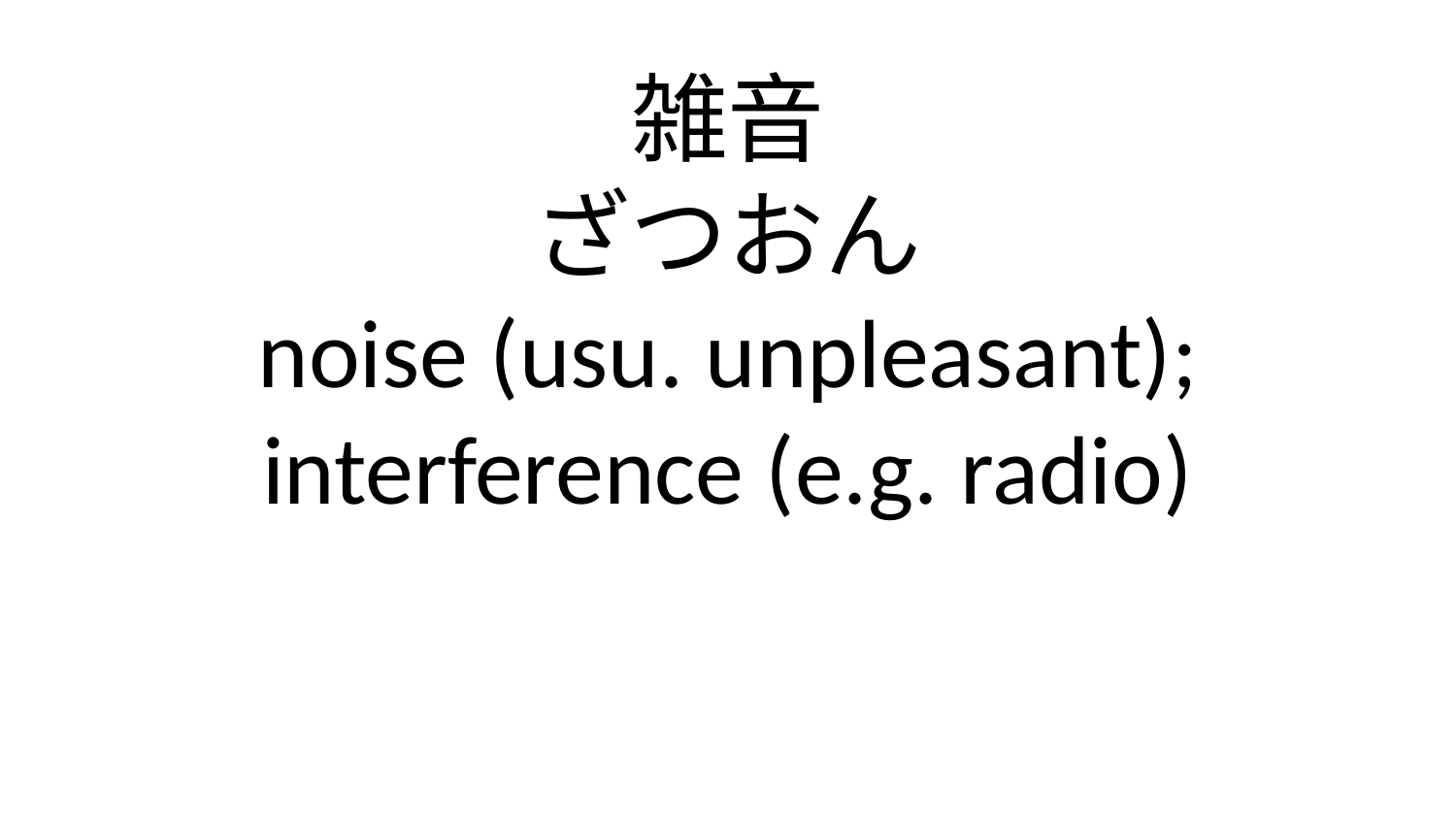

雑音
ざつおん
noise (usu. unpleasant); interference (e.g. radio)